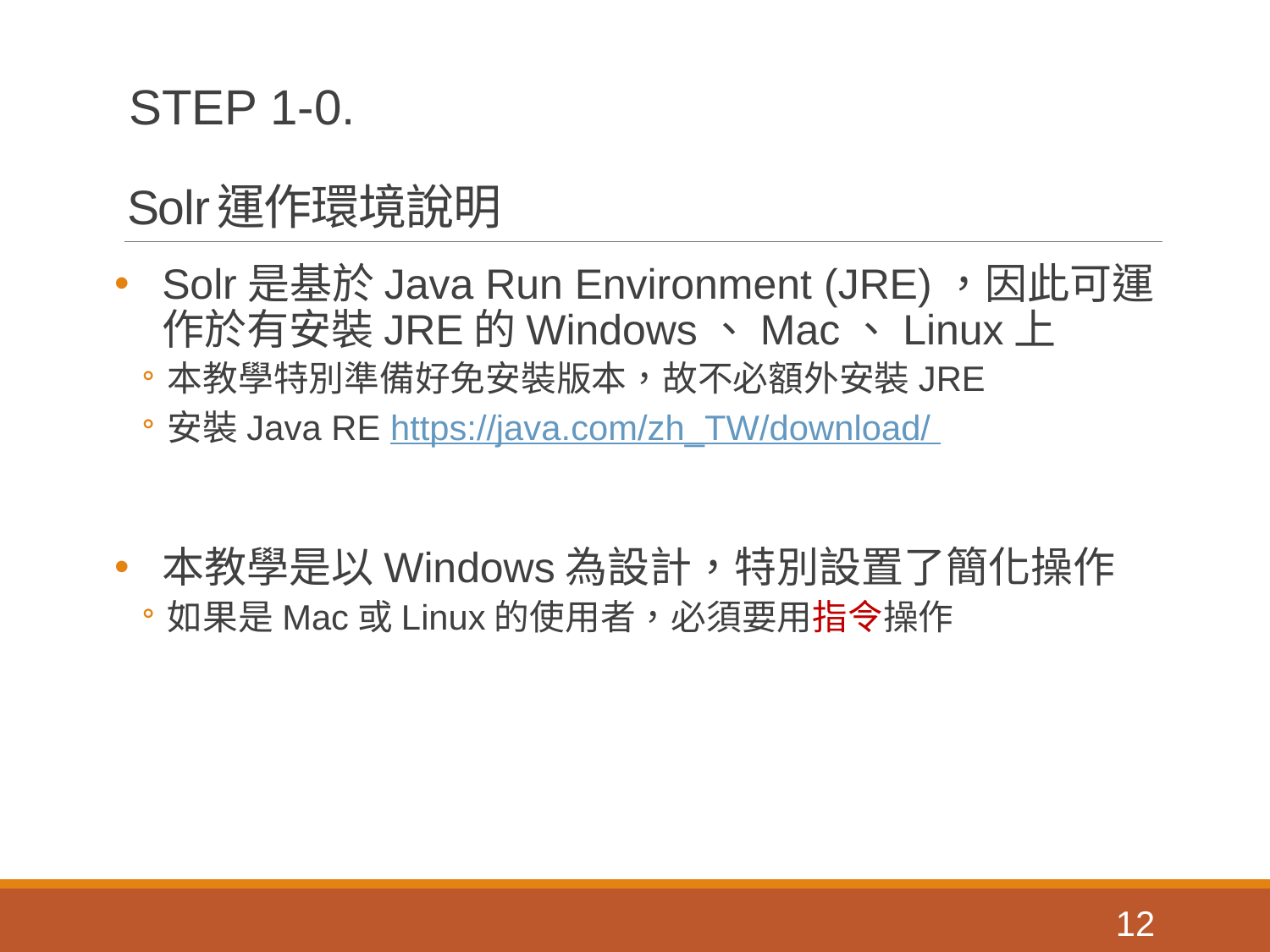

STEP 1-0.
# Solr運作環境說明
Solr是基於Java Run Environment (JRE)，因此可運作於有安裝JRE的Windows、Mac、Linux上
本教學特別準備好免安裝版本，故不必額外安裝JRE
安裝Java RE https://java.com/zh_TW/download/

本教學是以Windows為設計，特別設置了簡化操作
如果是Mac或Linux的使用者，必須要用指令操作

12